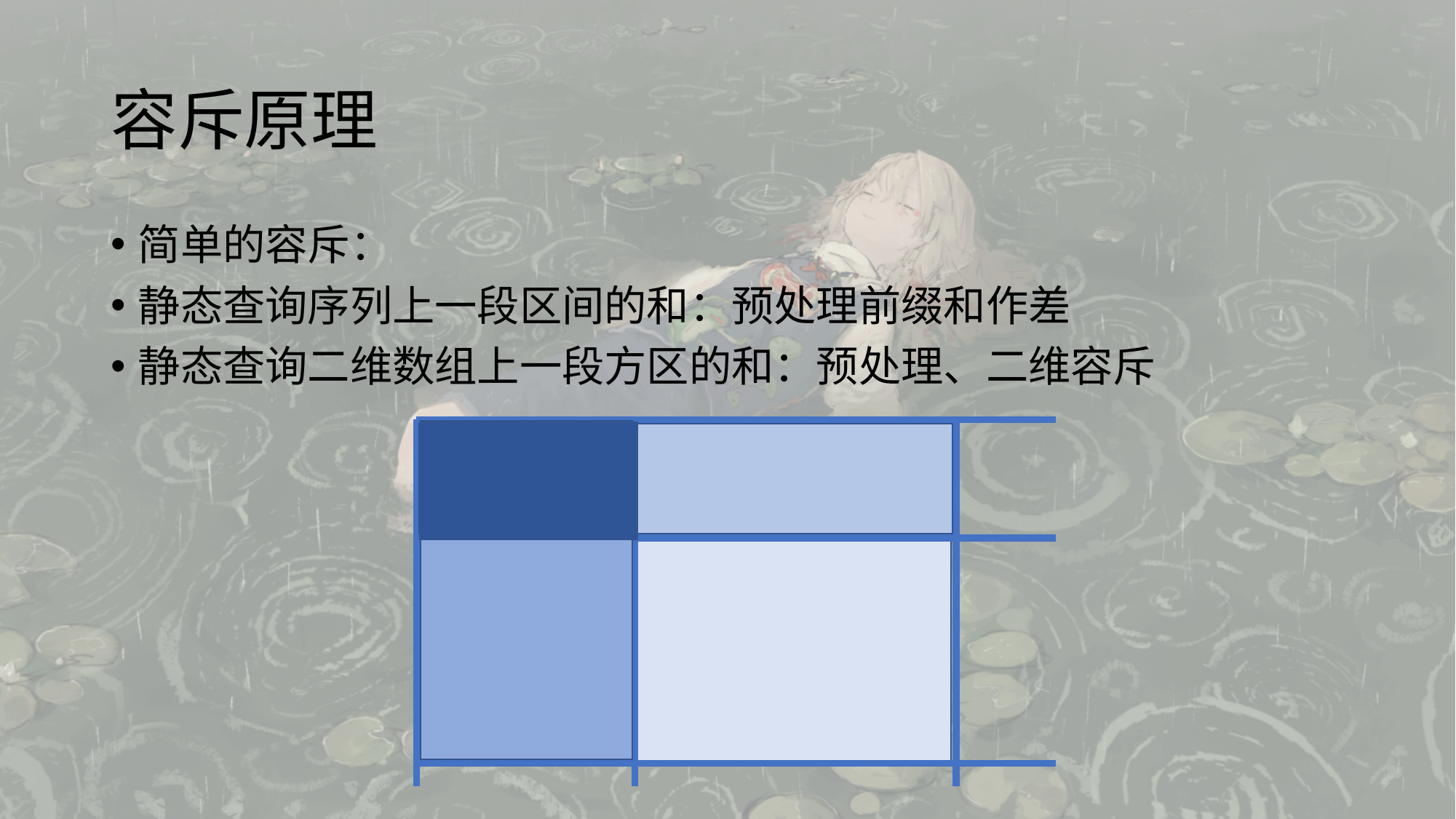

# 容斥原理
简单的容斥：
静态查询序列上一段区间的和：预处理前缀和作差
静态查询二维数组上一段方区的和：预处理、二维容斥